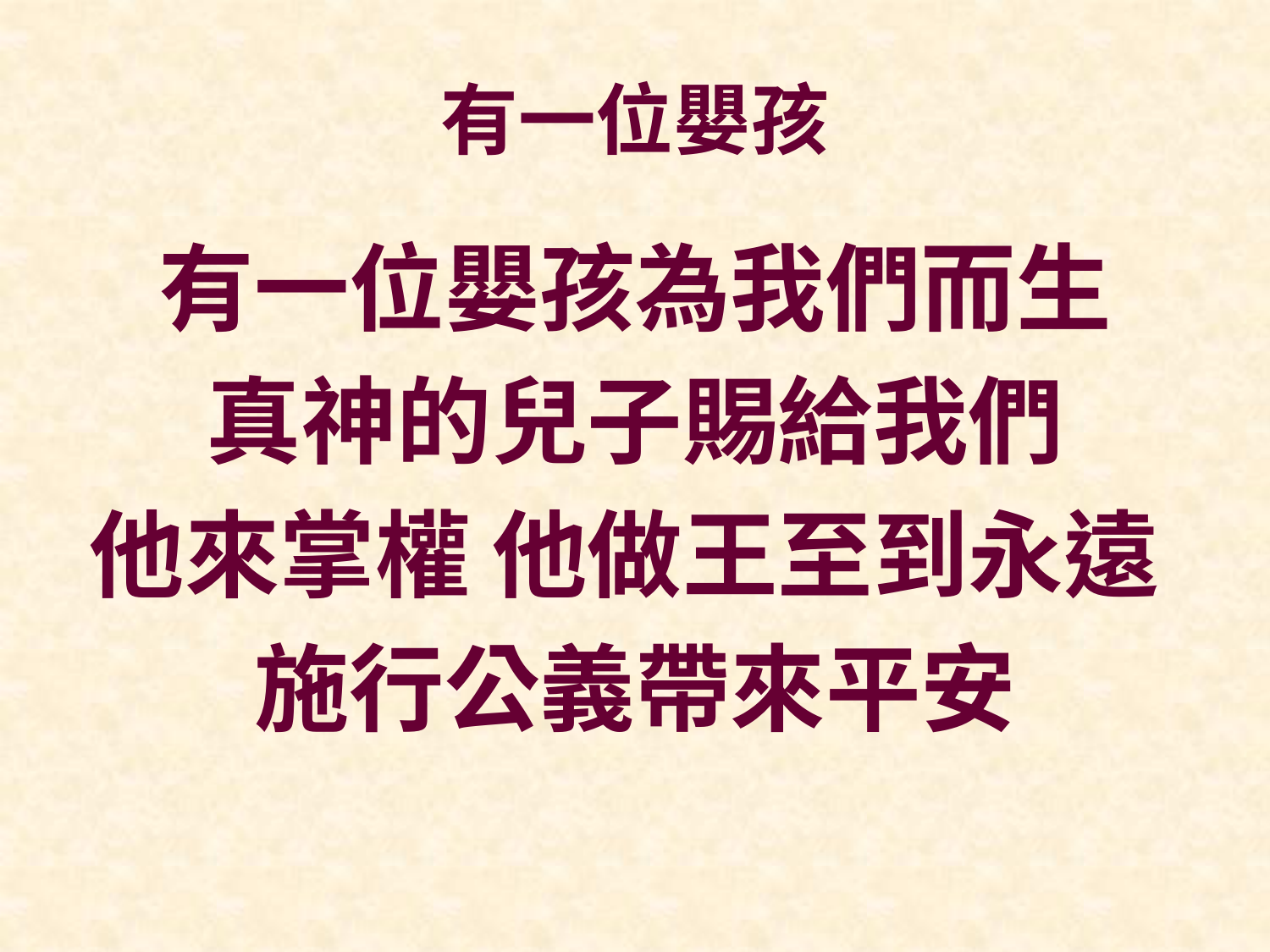

# 有一位嬰孩
有一位嬰孩為我們而生
真神的兒子賜給我們
他來掌權 他做王至到永遠
施行公義帶來平安